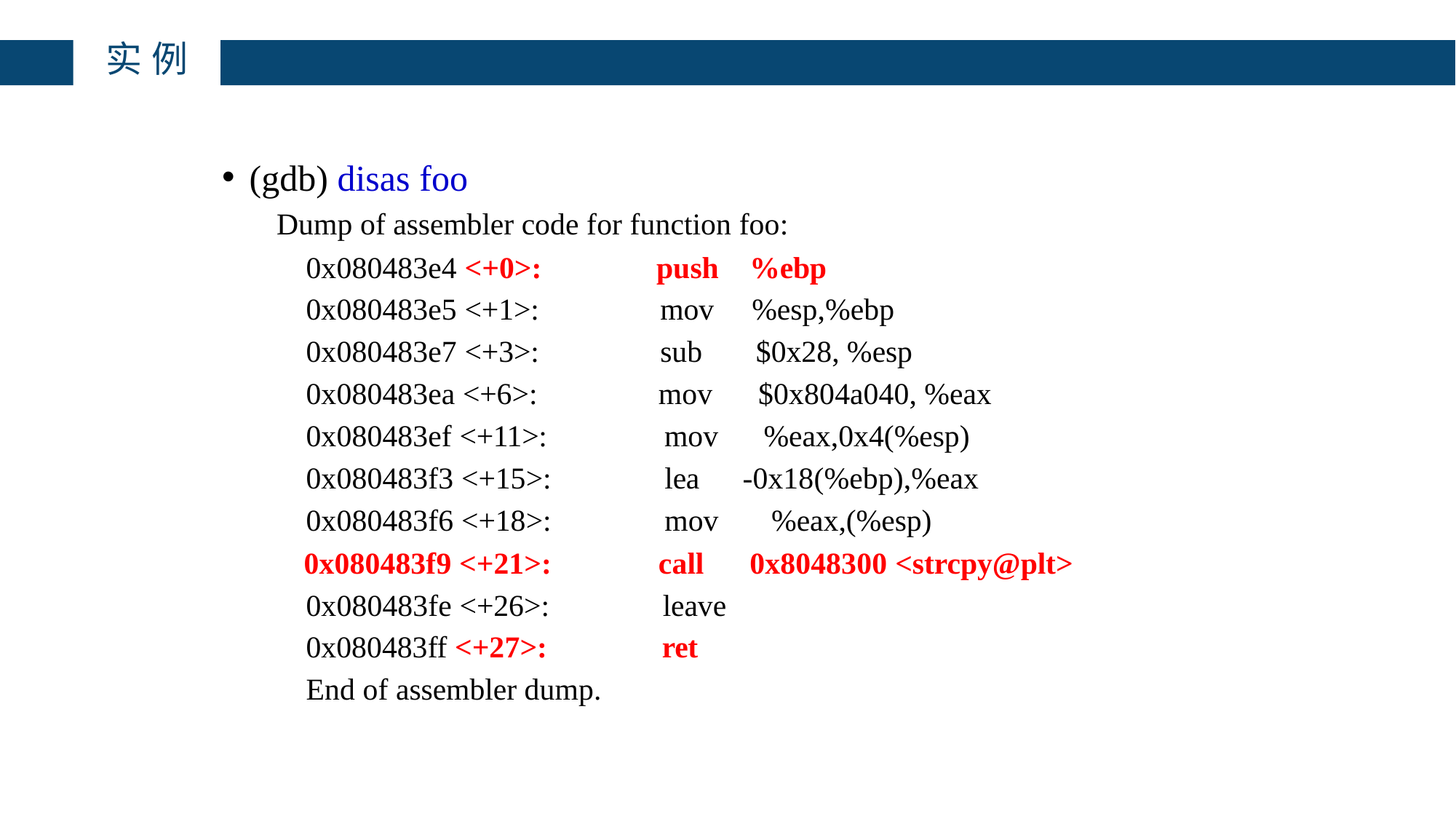

实例

(gdb) disas foo
Dump of assembler code for function foo:
0x080483e4 <+0>:               push    %ebp
0x080483e5 <+1>:                mov     %esp,%ebp
0x080483e7 <+3>:                sub       $0x28, %esp
0x080483ea <+6>:                mov      $0x804a040, %eax
0x080483ef <+11>:                mov      %eax,0x4(%esp)
0x080483f3 <+15>:               lea	-0x18(%ebp),%eax
0x080483f6 <+18>:               mov       %eax,(%esp)
0x080483f9 <+21>:              call      0x8048300 <strcpy@plt>
0x080483fe <+26>:               leave
0x080483ff <+27>:               ret
End of assembler dump.